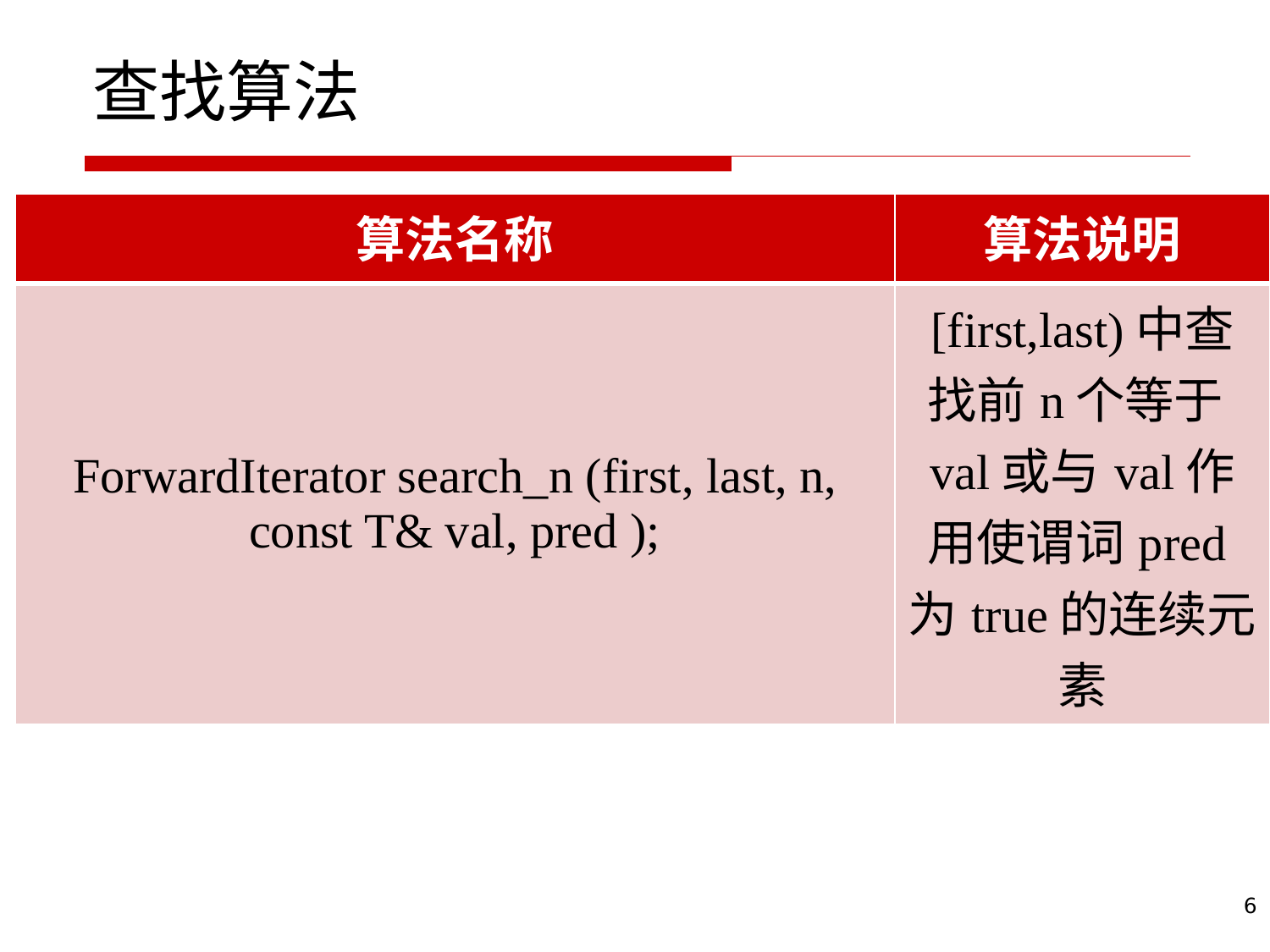

# 查找算法

| 算法名称 | 算法说明 |
| --- | --- |
| ForwardIterator search\_n (first, last, n, const T& val, pred ); | [first,last)中查找前n个等于val或与val作用使谓词pred为true的连续元素 |
6